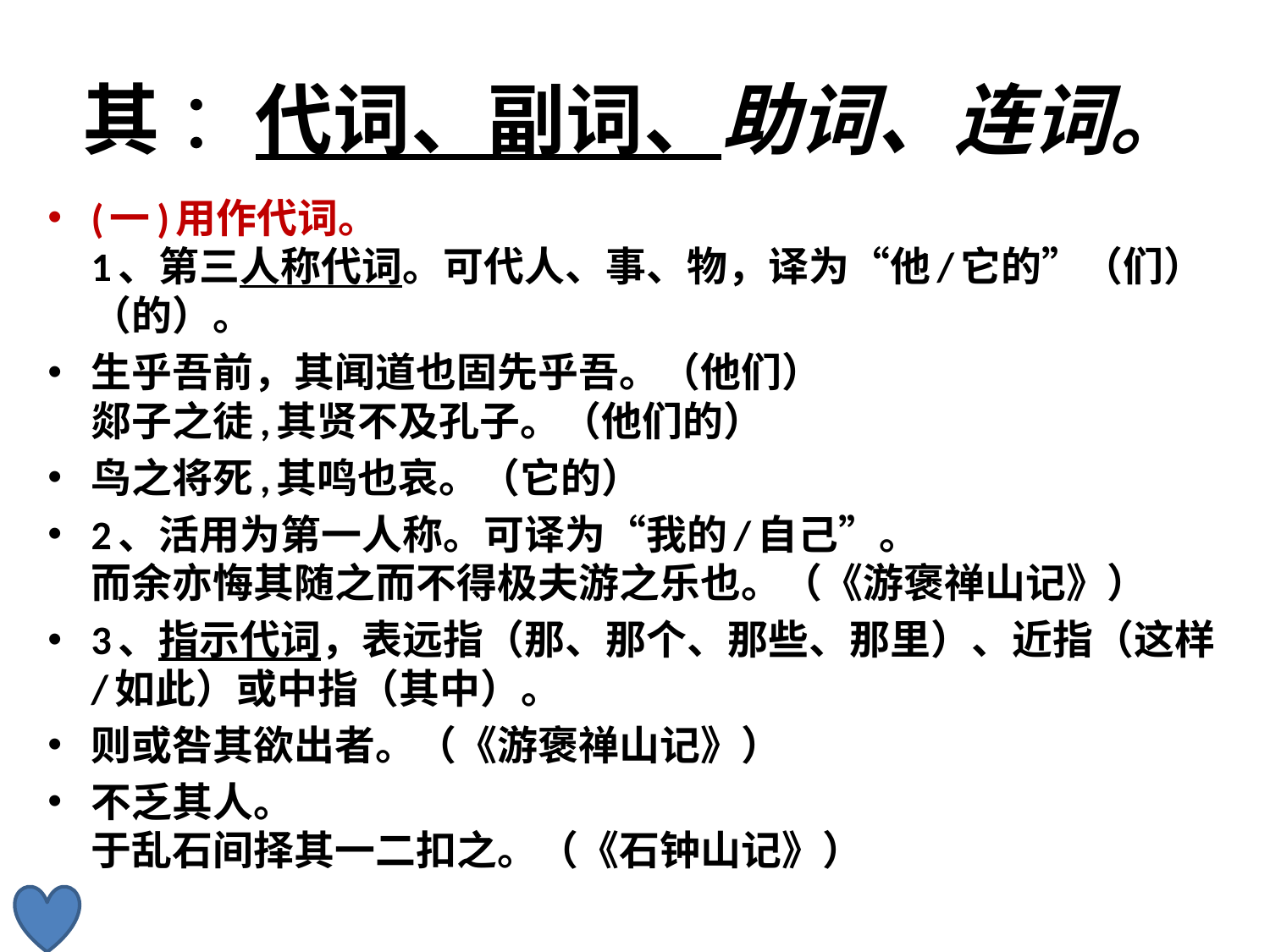

# 其 ：代词、副词、助词、连词。
(一)用作代词。
1、第三人称代词。可代人、事、物，译为“他/它的”（们）（的）。
生乎吾前，其闻道也固先乎吾。（他们）
郯子之徒,其贤不及孔子。（他们的）
鸟之将死,其鸣也哀。（它的）
2、活用为第一人称。可译为“我的/自己”。
而余亦悔其随之而不得极夫游之乐也。（《游褒禅山记》）
3、指示代词，表远指（那、那个、那些、那里）、近指（这样/如此）或中指（其中）。
则或咎其欲出者。（《游褒禅山记》）
不乏其人。
于乱石间择其一二扣之。（《石钟山记》）